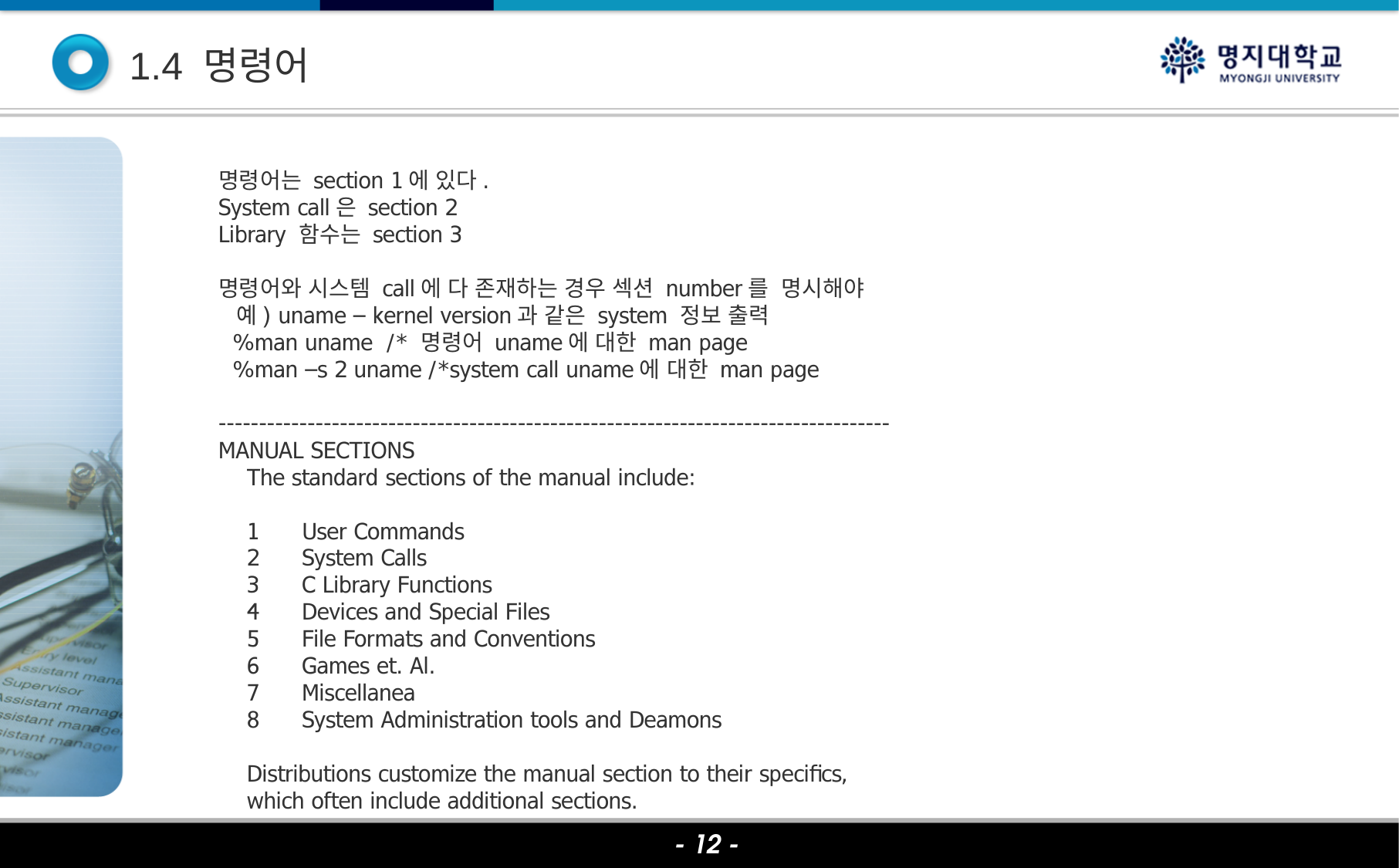

1.4 명령어
명령어는 section 1에 있다.
System call은 section 2
Library 함수는 section 3

명령어와 시스템 call에 다 존재하는 경우 섹션 number를  명시해야
  예) uname – kernel version과 같은 system 정보 출력
  %man uname  /* 명령어 uname에 대한 man page
  %man –s 2 uname /*system call uname에 대한 man page

-----------------------------------------------------------------------------------
MANUAL SECTIONS
    The standard sections of the manual include:

    1      User Commands
    2      System Calls
    3      C Library Functions
    4      Devices and Special Files
    5      File Formats and Conventions
    6      Games et. Al.
    7      Miscellanea
    8      System Administration tools and Deamons

    Distributions customize the manual section to their specifics,
    which often include additional sections.
- 12 -